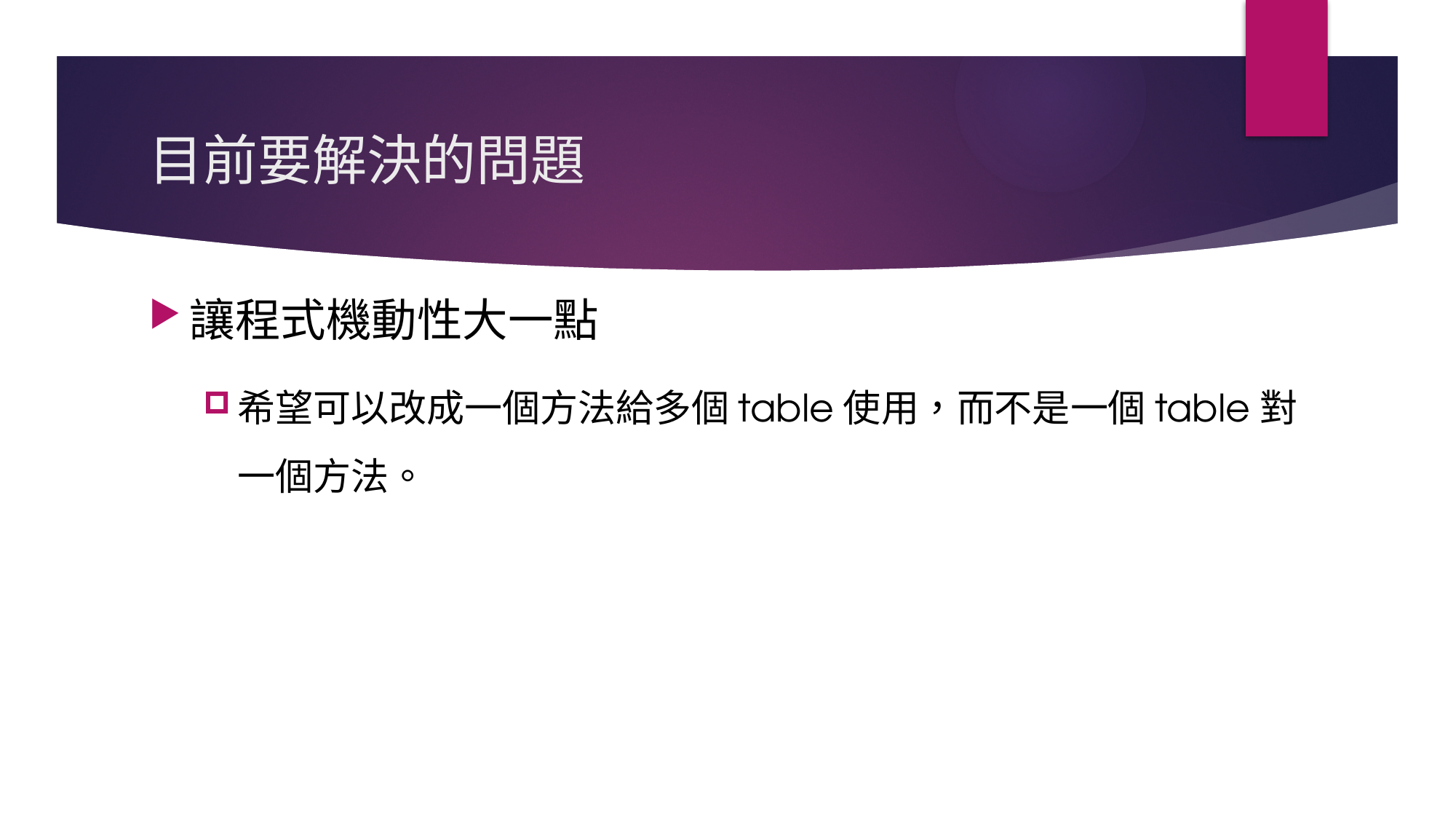

# 目前要解決的問題
讓程式機動性大一點
希望可以改成一個方法給多個table使用，而不是一個table對一個方法。